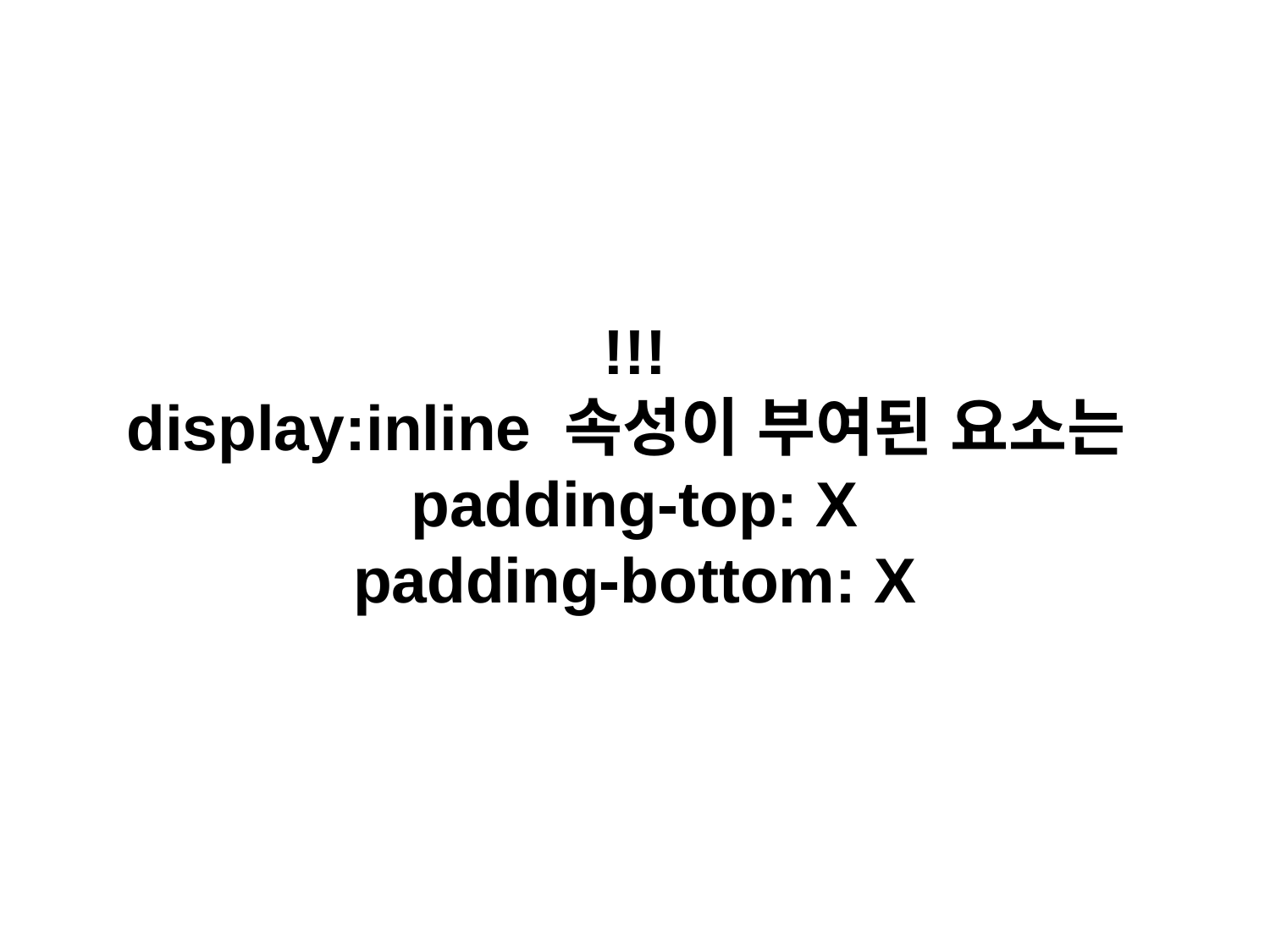

# !!!
display:inline 속성이 부여된 요소는
padding-top: X
padding-bottom: X